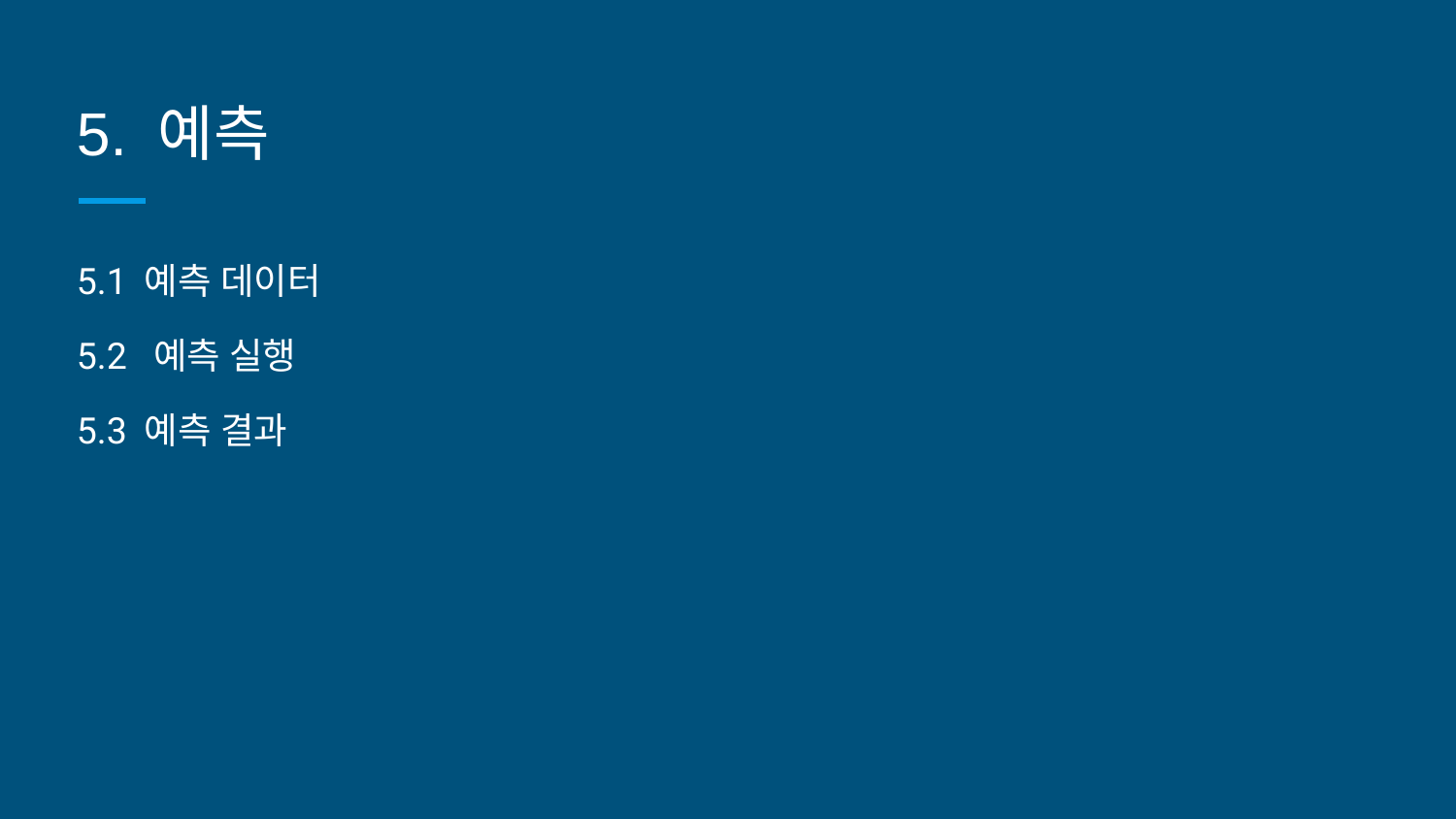

# 5. 예측
5.1 예측 데이터
5.2  예측 실행
5.3 예측 결과